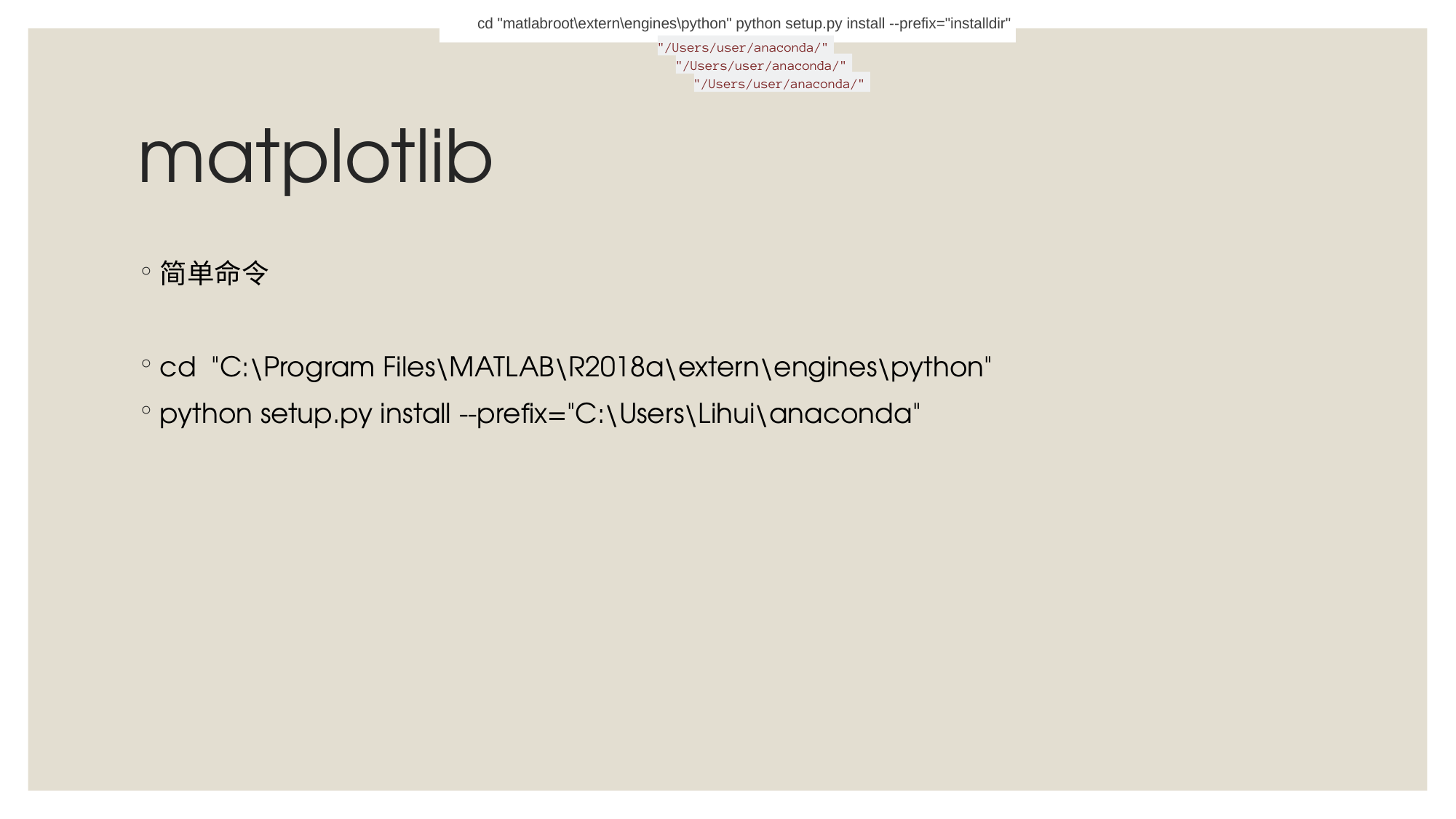

cd "matlabroot\extern\engines\python" python setup.py install --prefix="installdir"
"/Users/user/anaconda/"
"/Users/user/anaconda/"
"/Users/user/anaconda/"
# matplotlib
简单命令

cd  "C:\Program Files\MATLAB\R2018a\extern\engines\python"
python setup.py install --prefix="C:\Users\Lihui\anaconda"